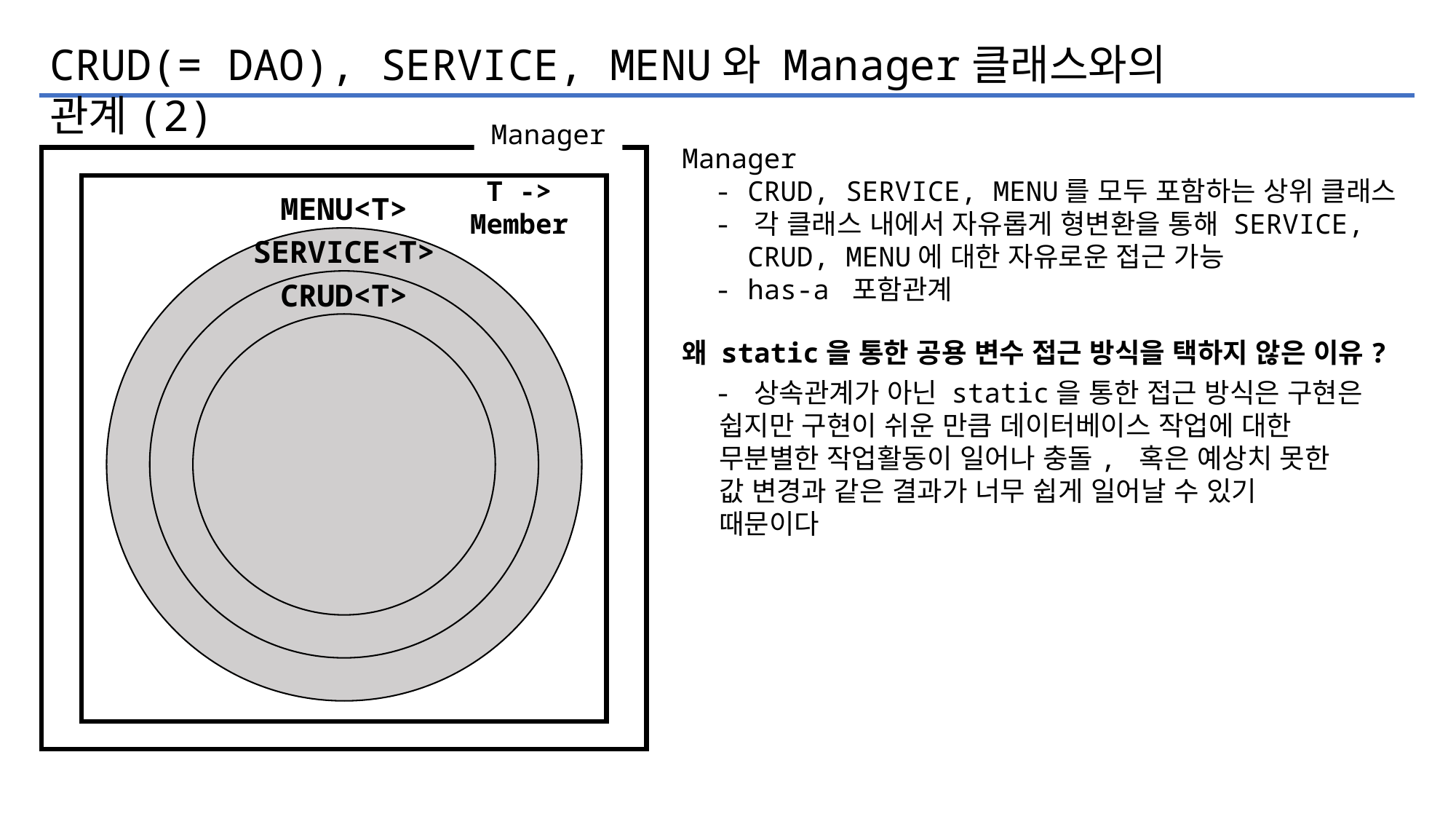

CRUD(= DAO), SERVICE, MENU와 Manager클래스와의 관계(2)
Manager

T -> Member

MENU<T>
SERVICE<T>

CRUD<T>

Manager
  - CRUD, SERVICE, MENU를 모두 포함하는 상위 클래스
  - 각 클래스 내에서 자유롭게 형변환을 통해 SERVICE,
    CRUD, MENU에 대한 자유로운 접근 가능
  - has-a 포함관계
왜 static을 통한 공용 변수 접근 방식을 택하지 않은 이유?
  - 상속관계가 아닌 static을 통한 접근 방식은 구현은
    쉽지만 구현이 쉬운 만큼 데이터베이스 작업에 대한
    무분별한 작업활동이 일어나 충돌, 혹은 예상치 못한
    값 변경과 같은 결과가 너무 쉽게 일어날 수 있기
    때문이다